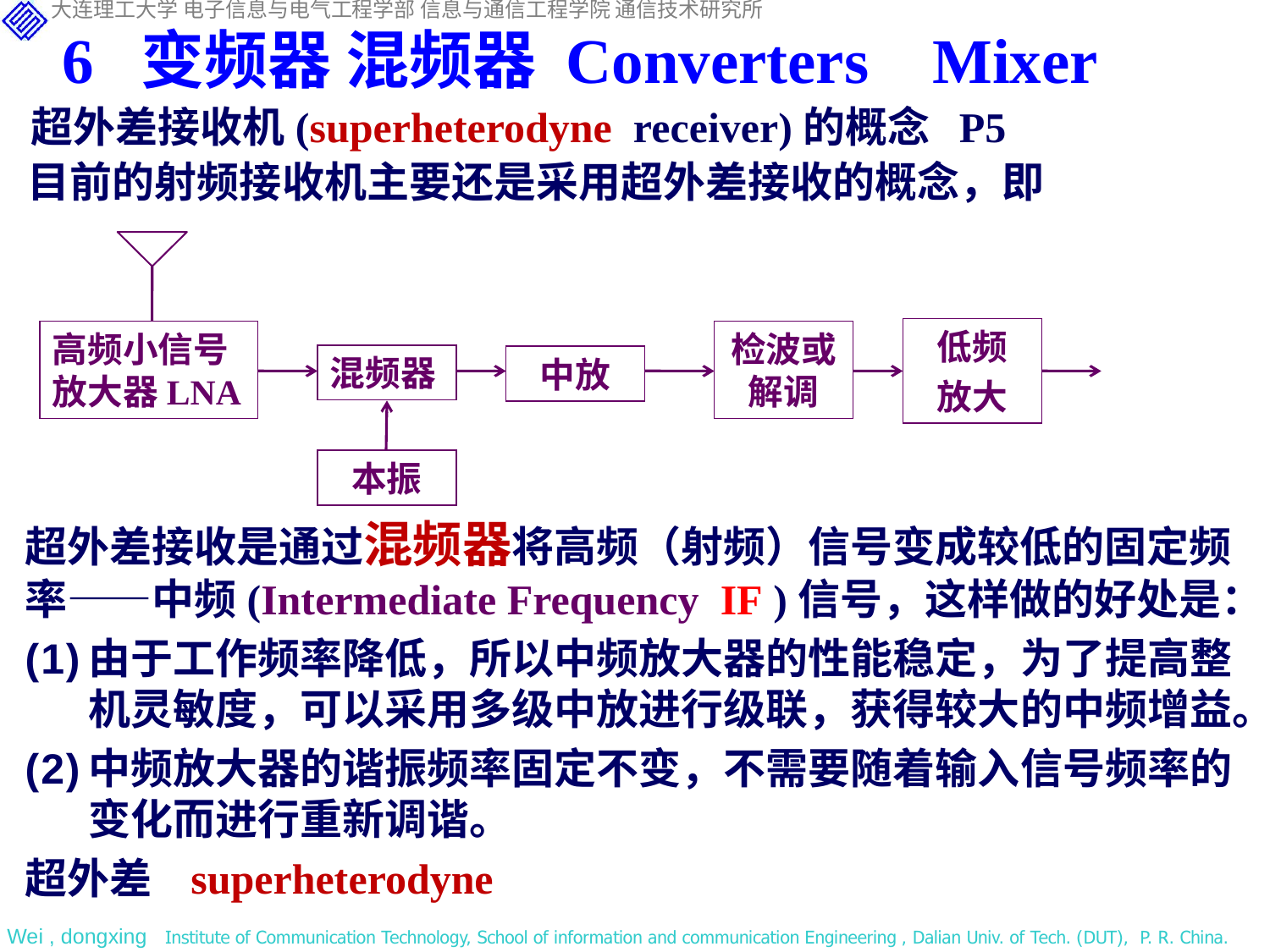

6  变频器 混频器 Converters    Mixer
超外差接收机(superheterodyne  receiver)的概念  P5
目前的射频接收机主要还是采用超外差接收的概念，即

低频
放大
高频小信号放大器LNA
检波或解调
混频器
中放
本振
超外差接收是通过混频器将高频（射频）信号变成较低的固定频率——中频(Intermediate Frequency  IF )信号，这样做的好处是：
由于工作频率降低，所以中频放大器的性能稳定，为了提高整机灵敏度，可以采用多级中放进行级联，获得较大的中频增益。
中频放大器的谐振频率固定不变，不需要随着输入信号频率的变化而进行重新调谐。
超外差   superheterodyne